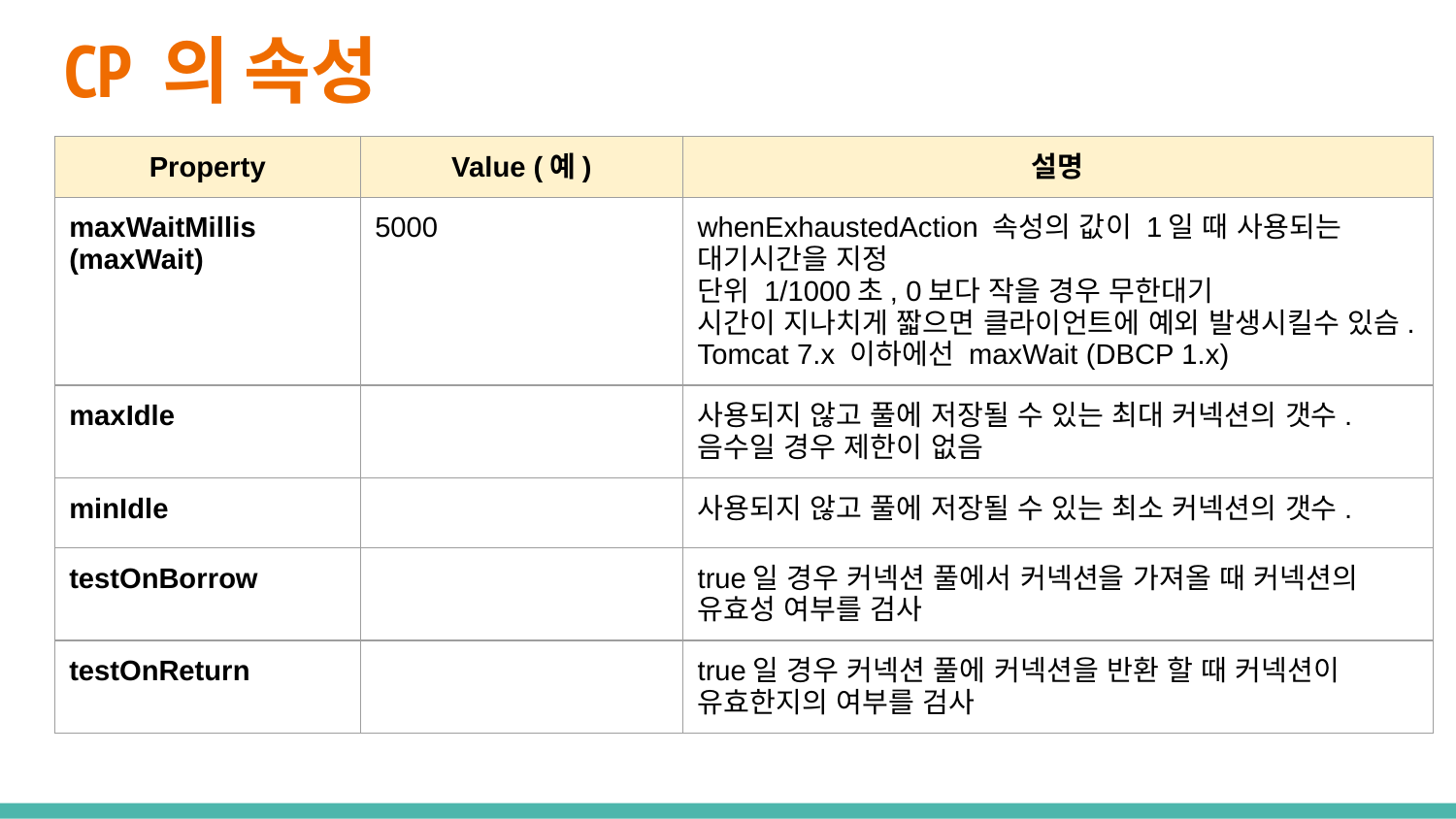

# CP 의 속성
| Property | Value (예) | 설명 |
| --- | --- | --- |
| maxWaitMillis (maxWait) | 5000 | whenExhaustedAction 속성의 값이 1일 때 사용되는 대기시간을 지정 단위 1/1000초, 0보다 작을 경우 무한대기 시간이 지나치게 짧으면 클라이언트에 예외 발생시킬수 있슴. Tomcat 7.x 이하에선 maxWait (DBCP 1.x) |
| maxIdle |  | 사용되지 않고 풀에 저장될 수 있는 최대 커넥션의 갯수. 음수일 경우 제한이 없음 |
| minIdle |  | 사용되지 않고 풀에 저장될 수 있는 최소 커넥션의 갯수. |
| testOnBorrow |  | true일 경우 커넥션 풀에서 커넥션을 가져올 때 커넥션의 유효성 여부를 검사 |
| testOnReturn |  | true일 경우 커넥션 풀에 커넥션을 반환 할 때 커넥션이 유효한지의 여부를 검사 |